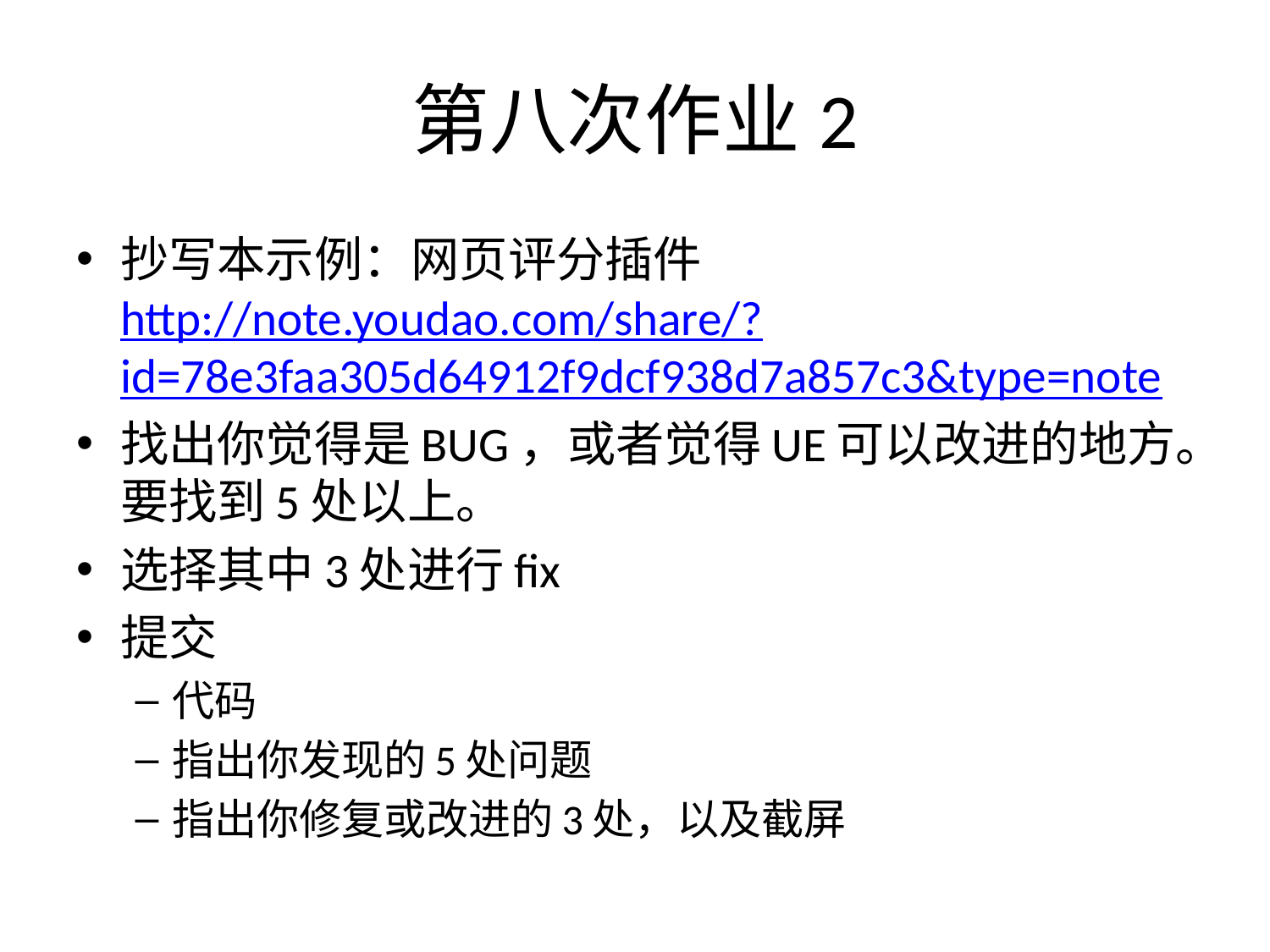

# 第八次作业2
抄写本示例：网页评分插件 http://note.youdao.com/share/?id=78e3faa305d64912f9dcf938d7a857c3&type=note
找出你觉得是BUG，或者觉得UE可以改进的地方。要找到5处以上。
选择其中3处进行fix
提交
代码
指出你发现的5处问题
指出你修复或改进的3处，以及截屏